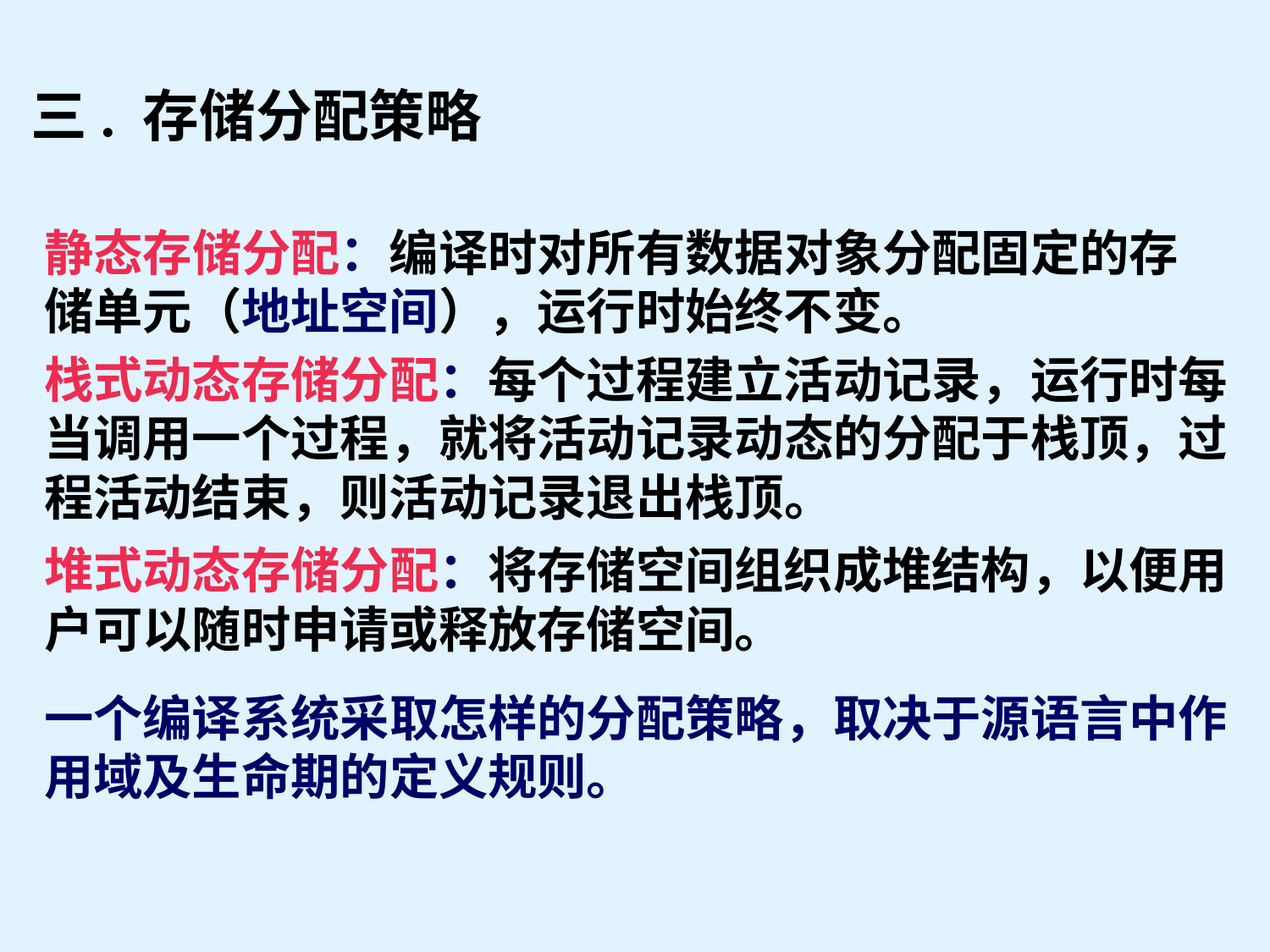

三. 存储分配策略
静态存储分配：编译时对所有数据对象分配固定的存储单元（地址空间），运行时始终不变。
栈式动态存储分配：每个过程建立活动记录，运行时每当调用一个过程，就将活动记录动态的分配于栈顶，过程活动结束，则活动记录退出栈顶。
堆式动态存储分配：将存储空间组织成堆结构，以便用户可以随时申请或释放存储空间。
一个编译系统采取怎样的分配策略，取决于源语言中作用域及生命期的定义规则。